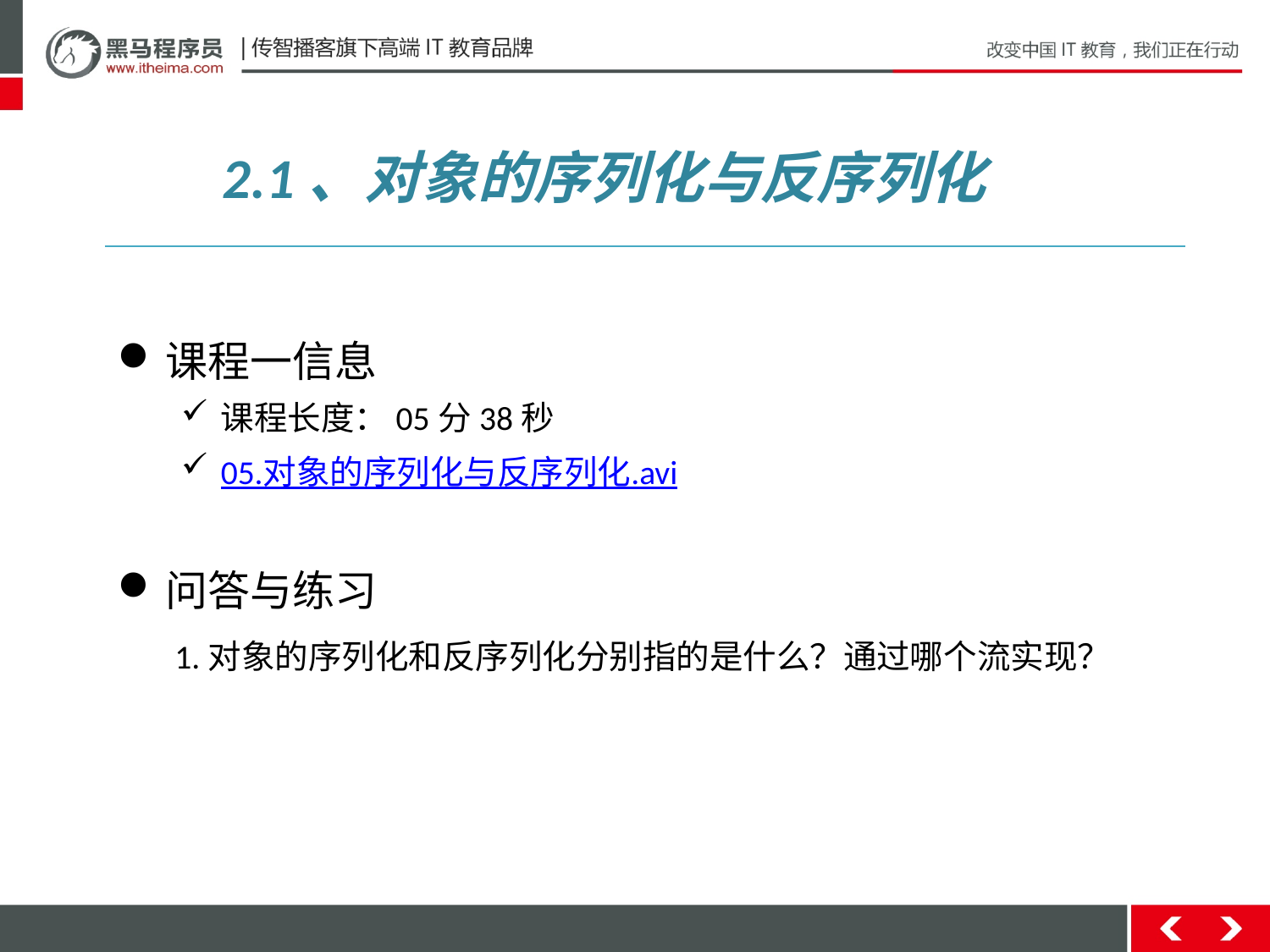

2.1、对象的序列化与反序列化

课程一信息
课程长度：05分38秒
05.对象的序列化与反序列化.avi

问答与练习
      1.对象的序列化和反序列化分别指的是什么？通过哪个流实现？